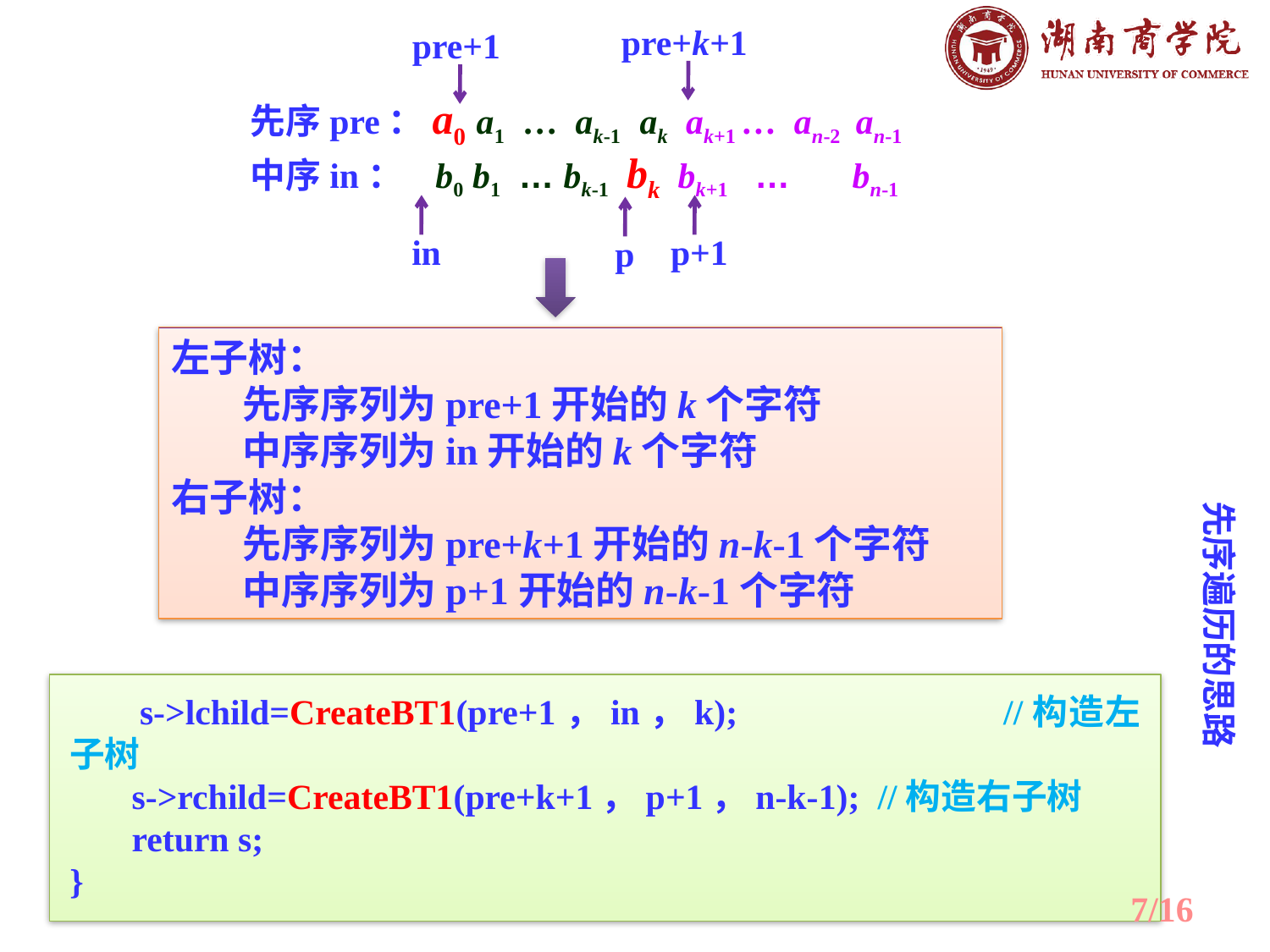

pre+k+1
pre+1
先序pre：a0 a1  …  ak-1   ak  ak+1 …  an-2   an-1
中序in：   b0 b1  … bk-1  bk  bk+1   …       bn-1
in
p+1
p

左子树：
       先序序列为pre+1开始的k个字符
       中序序列为in开始的k个字符
右子树：
       先序序列为pre+k+1开始的n-k-1个字符
       中序序列为p+1开始的n-k-1个字符
先序遍历的思路
       s->lchild=CreateBT1(pre+1，in，k);	                //构造左子树
       s->rchild=CreateBT1(pre+k+1，p+1，n-k-1);  //构造右子树
       return s;
}
7/16